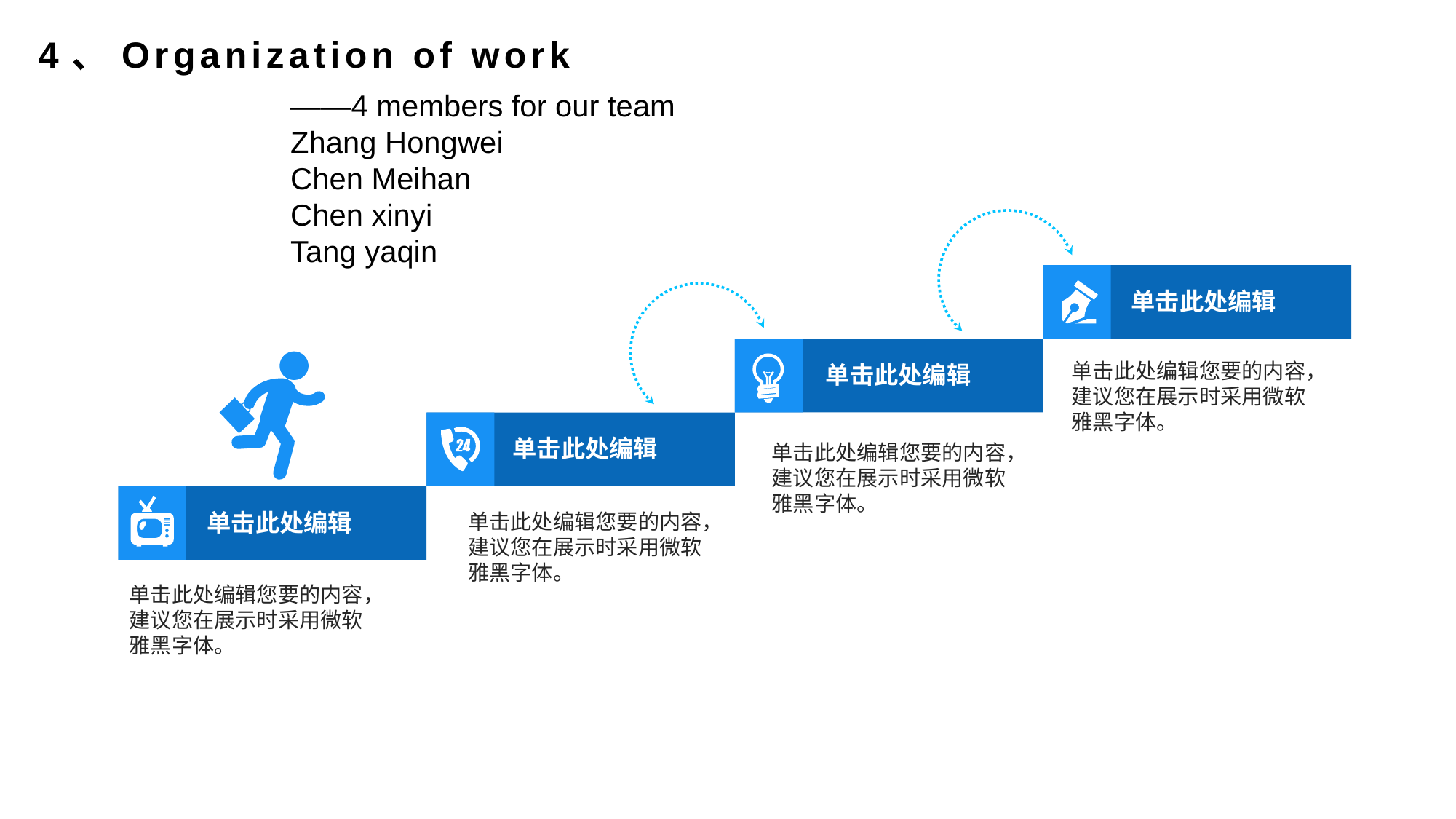

4、Organization of work

——4 members for our team
Zhang Hongwei
Chen Meihan
Chen xinyi
Tang yaqin

单击此处编辑

单击此处编辑您要的内容，建议您在展示时采用微软雅黑字体。

单击此处编辑

单击此处编辑
单击此处编辑您要的内容，建议您在展示时采用微软雅黑字体。

单击此处编辑
单击此处编辑您要的内容，建议您在展示时采用微软雅黑字体。
单击此处编辑您要的内容，建议您在展示时采用微软雅黑字体。